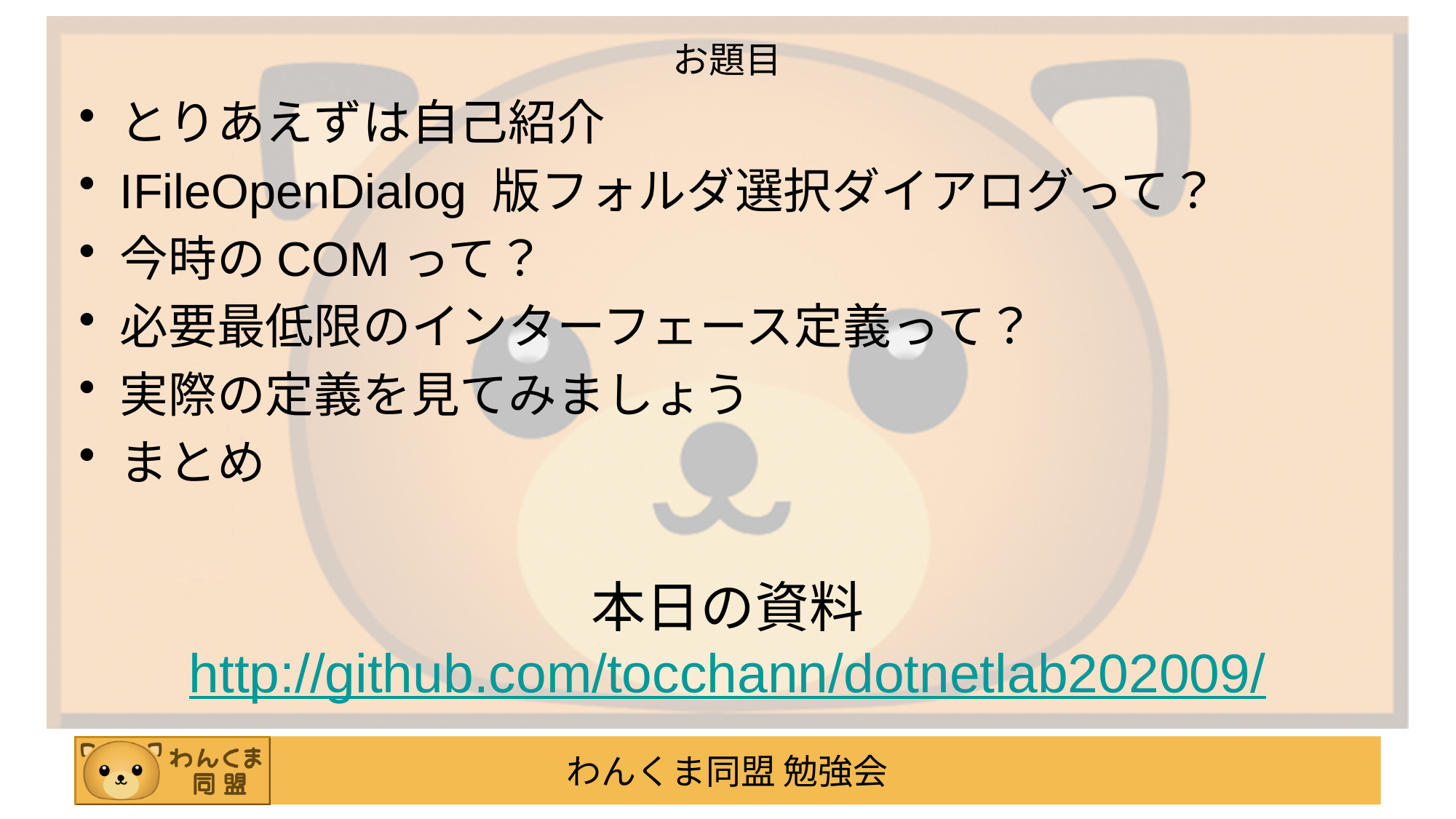

# お題目
とりあえずは自己紹介
IFileOpenDialog 版フォルダ選択ダイアログって？
今時のCOMって？
必要最低限のインターフェース定義って？
実際の定義を見てみましょう
まとめ
本日の資料
http://github.com/tocchann/dotnetlab202009/